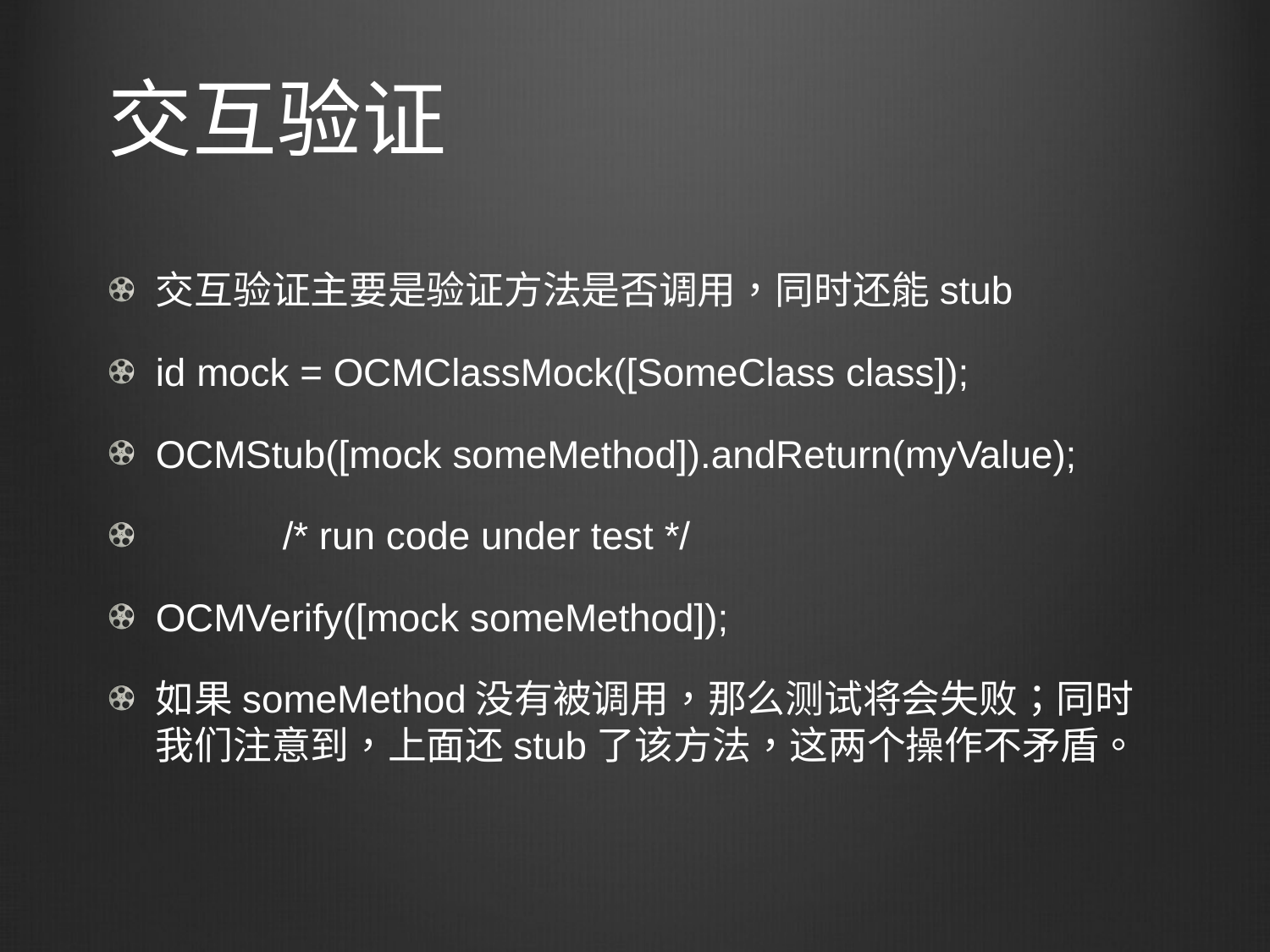

# 交互验证
交互验证主要是验证方法是否调用，同时还能stub
id mock = OCMClassMock([SomeClass class]);
OCMStub([mock someMethod]).andReturn(myValue);
	/* run code under test */
OCMVerify([mock someMethod]);
如果someMethod没有被调用，那么测试将会失败；同时我们注意到，上面还stub了该方法，这两个操作不矛盾。